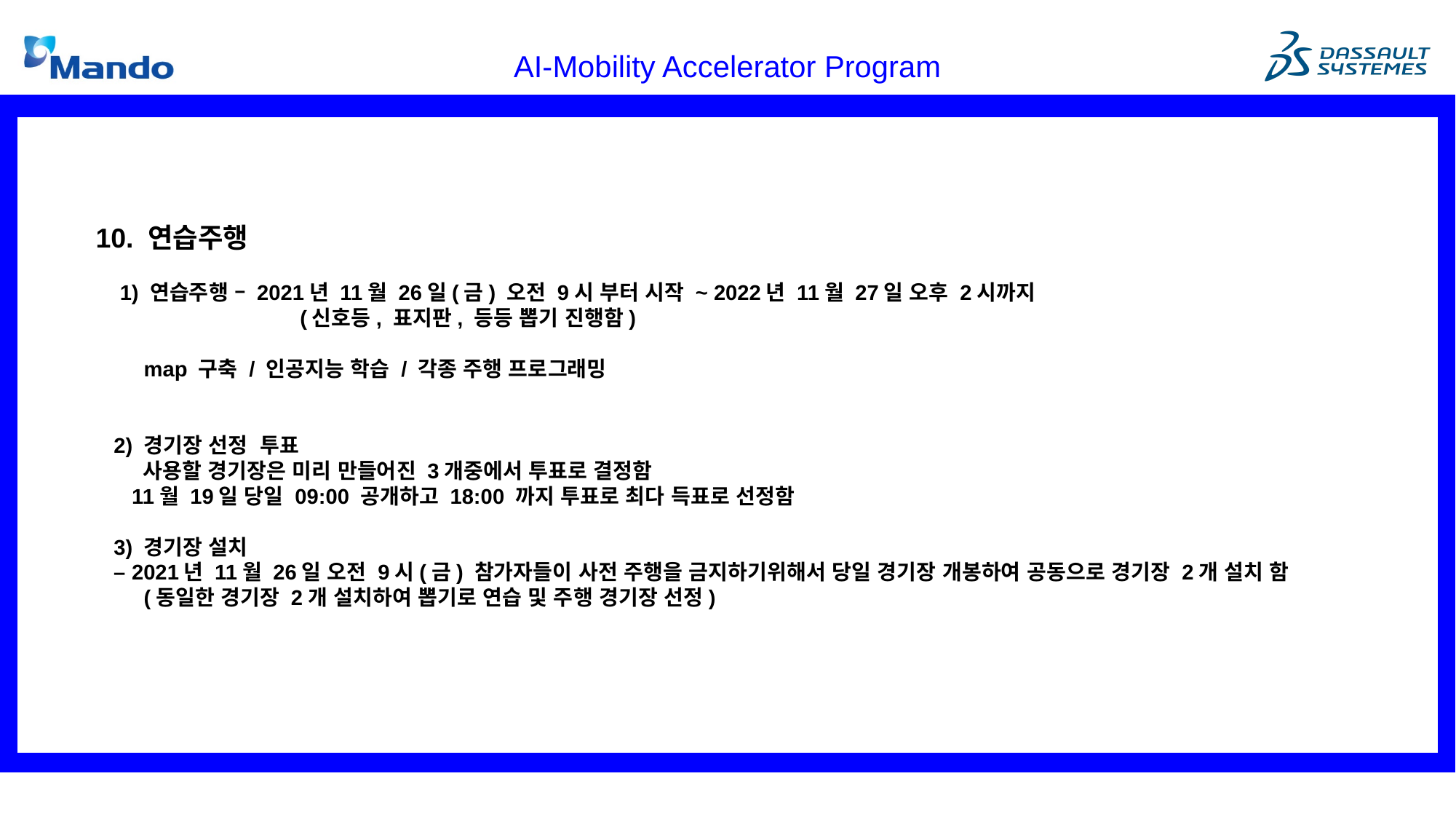

10. 연습주행

    1) 연습주행 – 2021년 11월 26일(금) 오전 9시 부터 시작 ~ 2022년 11월 27일 오후 2시까지
                                  (신호등, 표지판, 등등 뽑기 진행함)

        map 구축 / 인공지능 학습 / 각종 주행 프로그래밍

   2) 경기장 선정  투표
       사용할 경기장은 미리 만들어진 3개중에서 투표로 결정함
      11월 19일 당일 09:00 공개하고 18:00 까지 투표로 최다 득표로 선정함

   3) 경기장 설치
   – 2021년 11월 26일 오전 9시(금) 참가자들이 사전 주행을 금지하기위해서 당일 경기장 개봉하여 공동으로 경기장 2개 설치 함
        (동일한 경기장 2개 설치하여 뽑기로 연습 및 주행 경기장 선정)